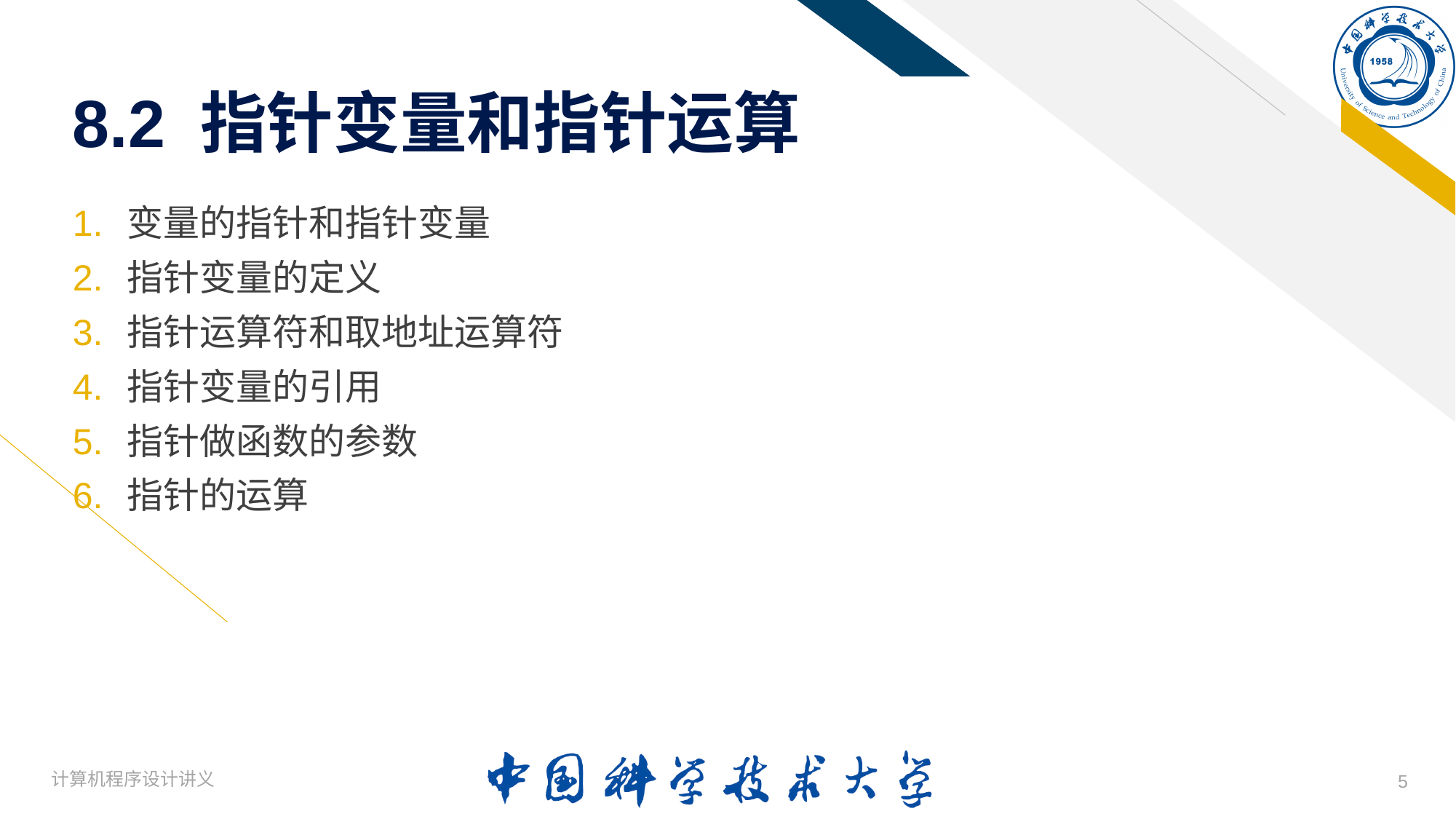

# 8.2 指针变量和指针运算
变量的指针和指针变量
指针变量的定义
指针运算符和取地址运算符
指针变量的引用
指针做函数的参数
指针的运算

计算机程序设计讲义
5